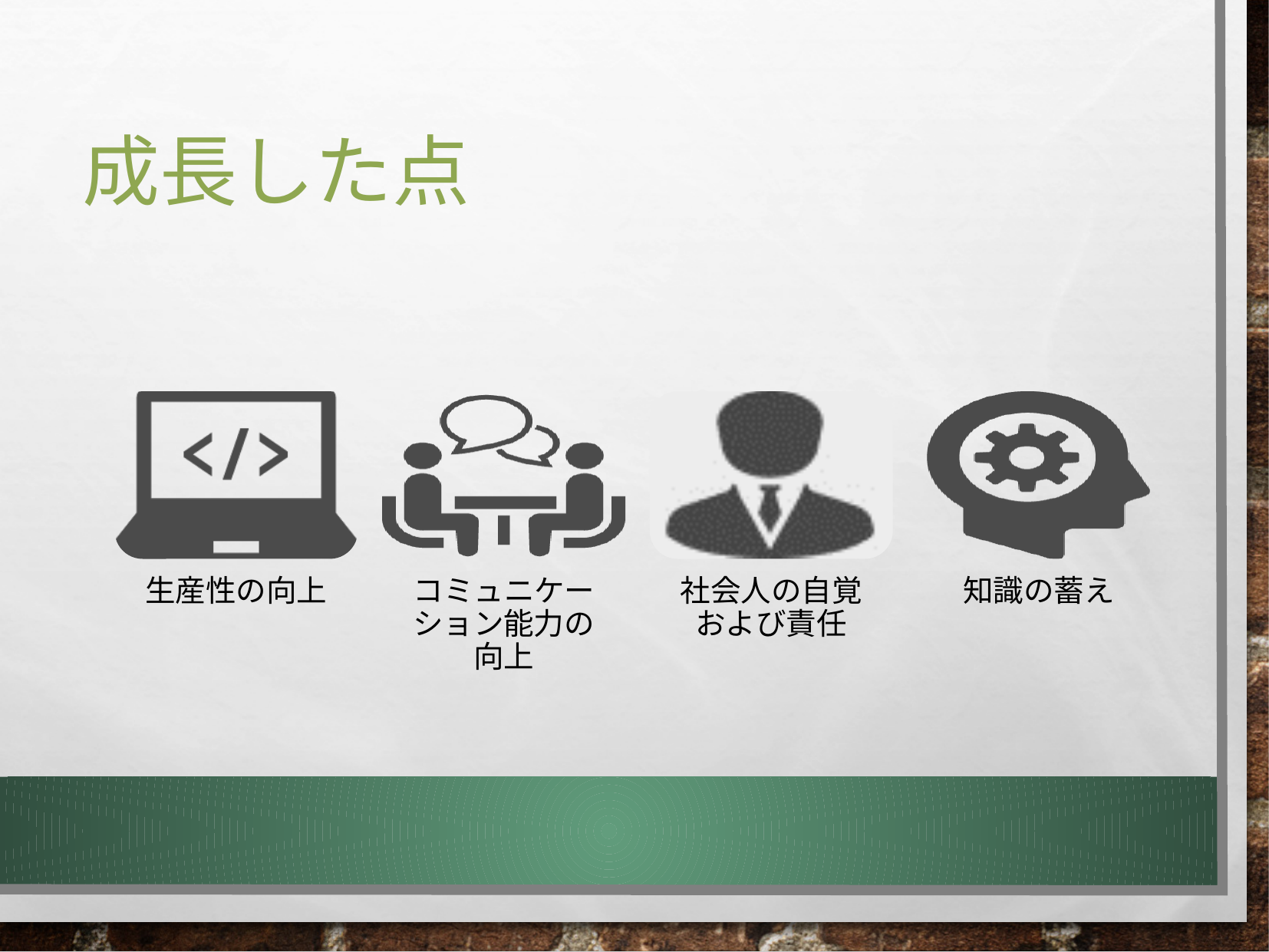

# 成長した点
生産性の向上
コミュニケーション能力の向上
社会人の自覚および責任
知識の蓄え